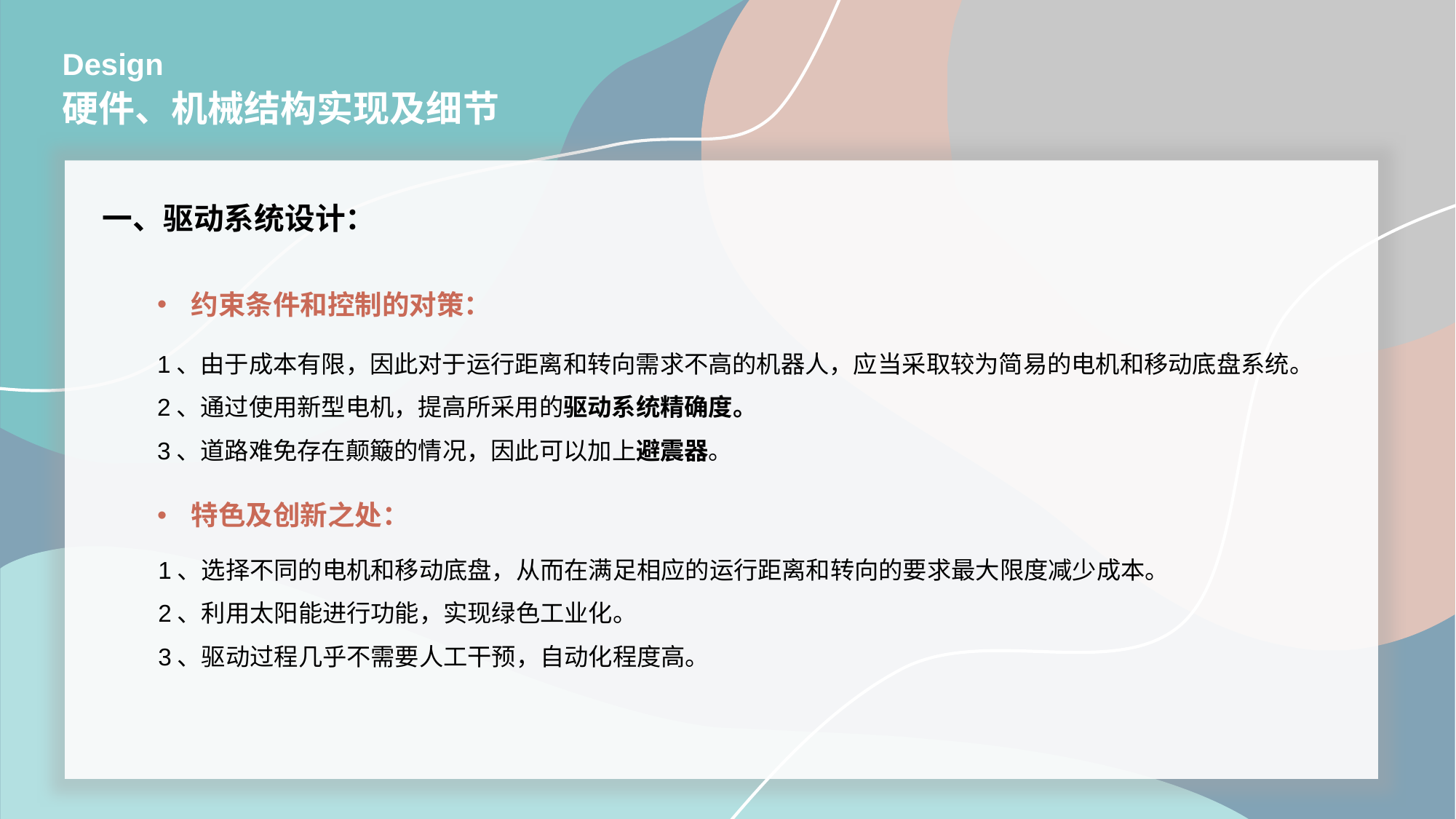

Design
硬件、机械结构实现及细节

一、驱动系统设计：
约束条件和控制的对策：
1、由于成本有限，因此对于运行距离和转向需求不高的机器人，应当采取较为简易的电机和移动底盘系统。
2、通过使用新型电机，提高所采用的驱动系统精确度。
3、道路难免存在颠簸的情况，因此可以加上避震器。
特色及创新之处：
1、选择不同的电机和移动底盘，从而在满足相应的运行距离和转向的要求最大限度减少成本。
2、利用太阳能进行功能，实现绿色工业化。
3、驱动过程几乎不需要人工干预，自动化程度高。

51PPT模板网   www.51pp tmoban.com